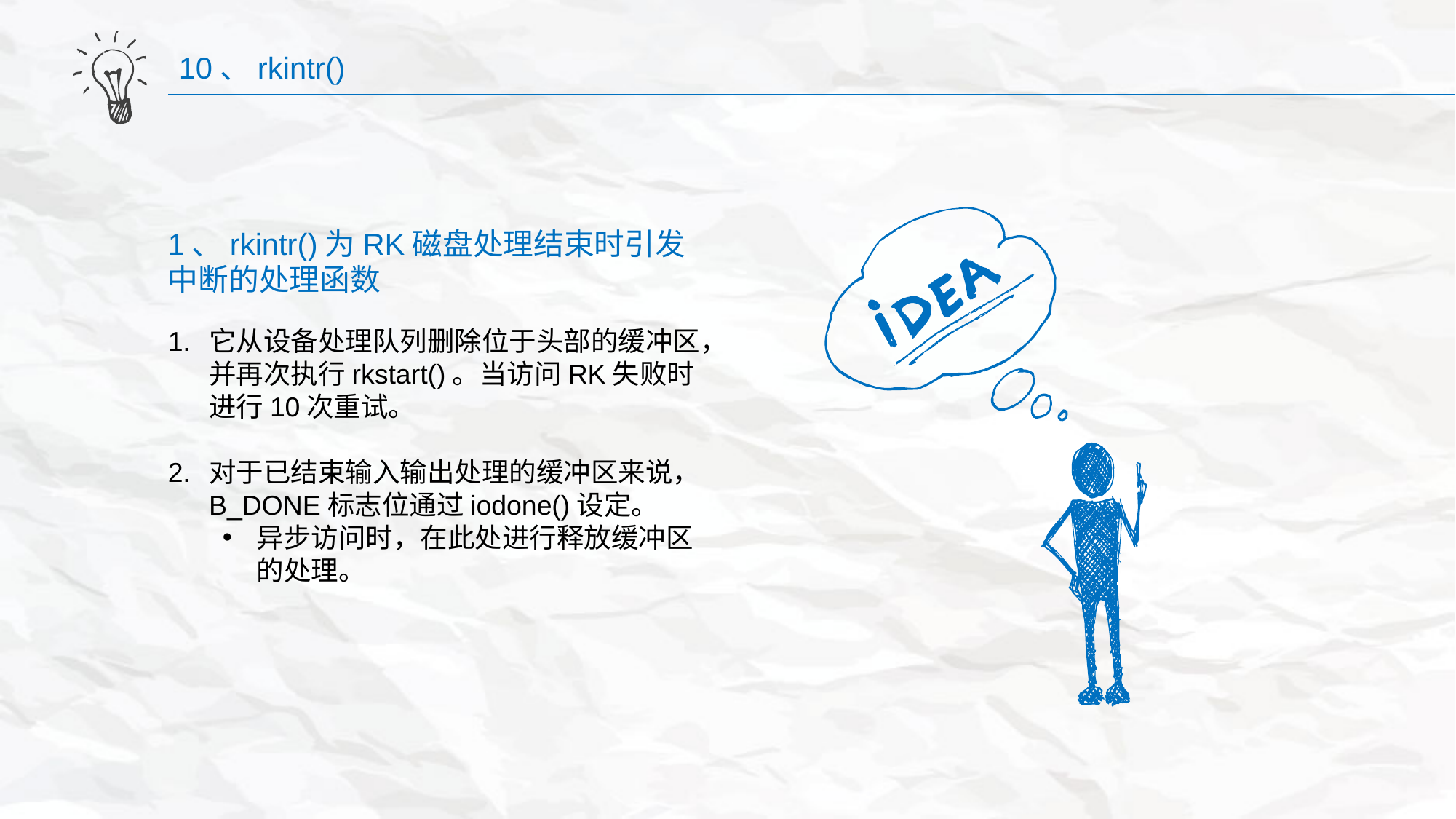

10、rkintr()

1、rkintr()为RK磁盘处理结束时引发中断的处理函数
它从设备处理队列删除位于头部的缓冲区，并再次执行rkstart()。当访问RK失败时进行10次重试。

对于已结束输入输出处理的缓冲区来说， B_DONE标志位通过iodone()设定。
异步访问时，在此处进行释放缓冲区的处理。